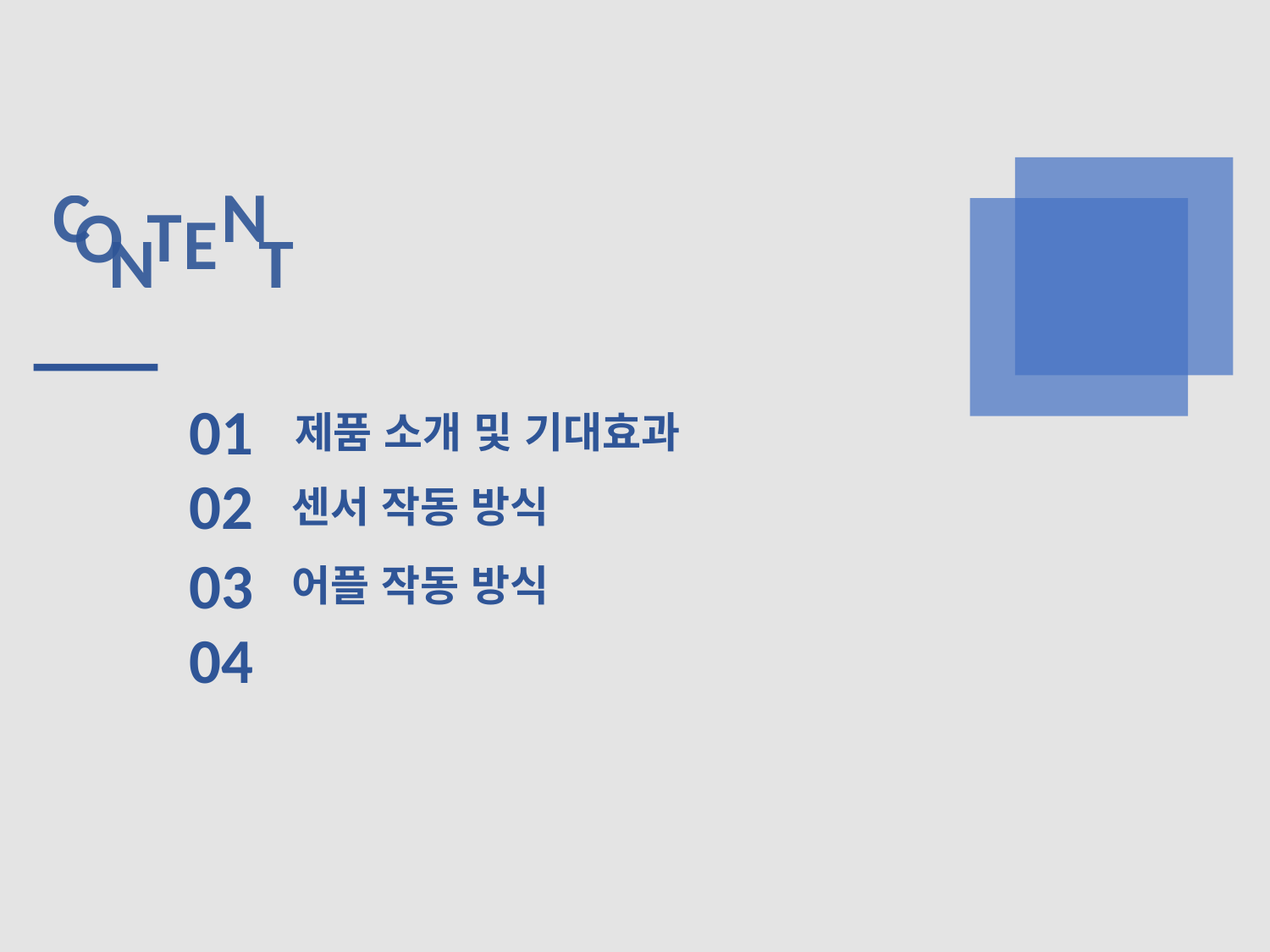

C
N
T
O
E
T
N

01
제품 소개 및 기대효과
02
센서 작동 방식
03
어플 작동 방식
04